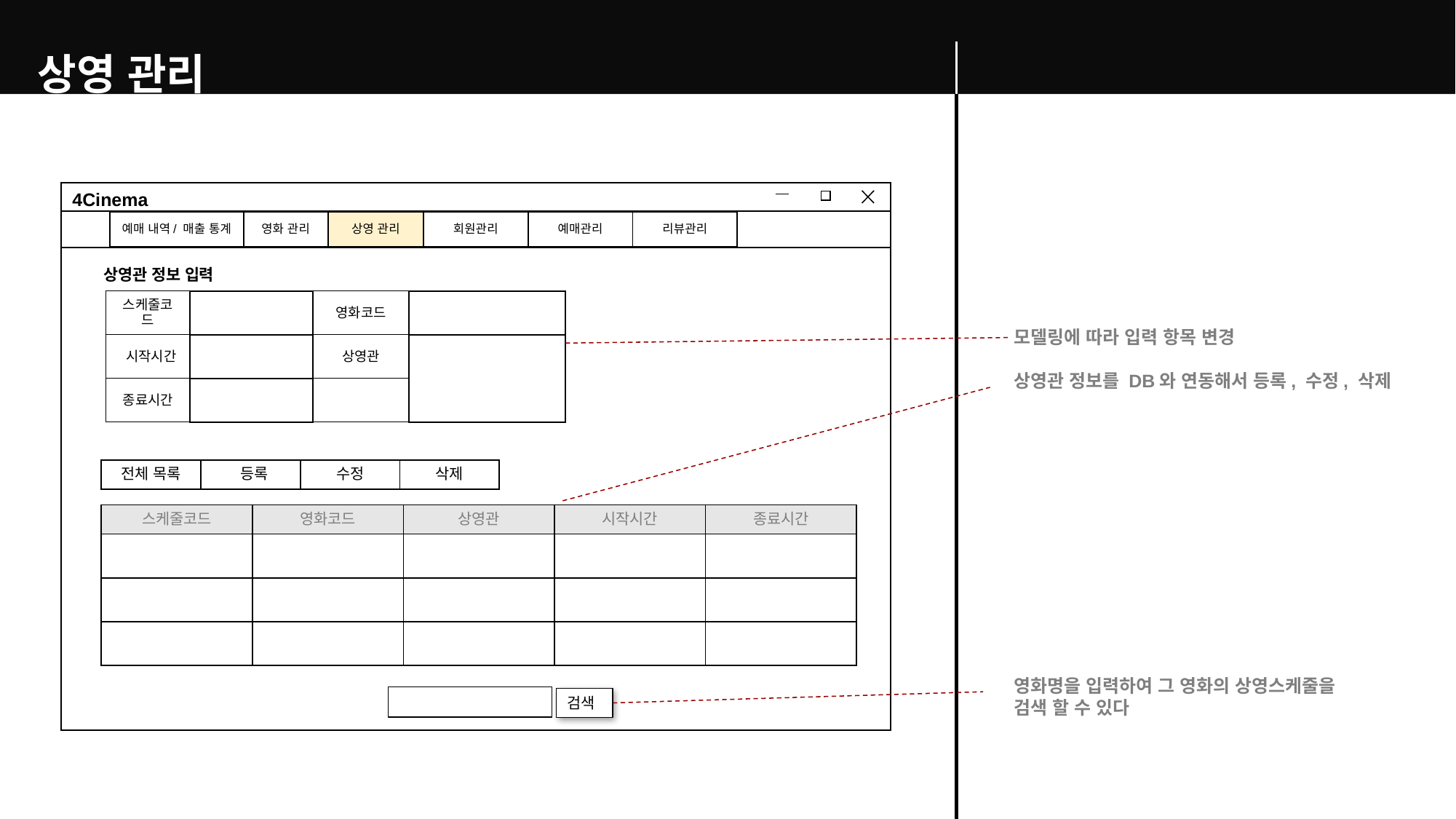

상영 관리
4Cinema

| 예매 내역/ 매출 통계 | 영화 관리 | 상영 관리 | 회원관리 | 예매관리 | 리뷰관리 |
| --- | --- | --- | --- | --- | --- |
상영관 정보 입력
| 스케줄코드 |  | 영화코드 |  |
| --- | --- | --- | --- |
| 시작시간 |  | 상영관 |  |
| 종료시간 |  |  |  |
모델링에 따라 입력 항목 변경

상영관 정보를 DB와 연동해서 등록, 수정, 삭제

영화명을 입력하여 그 영화의 상영스케줄을
검색 할 수 있다
| 전체 목록 | 등록 | 수정 | 삭제 |
| --- | --- | --- | --- |
| 스케줄코드 | 영화코드 | 상영관 | 시작시간 | 종료시간 |
| --- | --- | --- | --- | --- |
|  |  |  |  |  |
|  |  |  |  |  |
|  |  |  |  |  |

검색